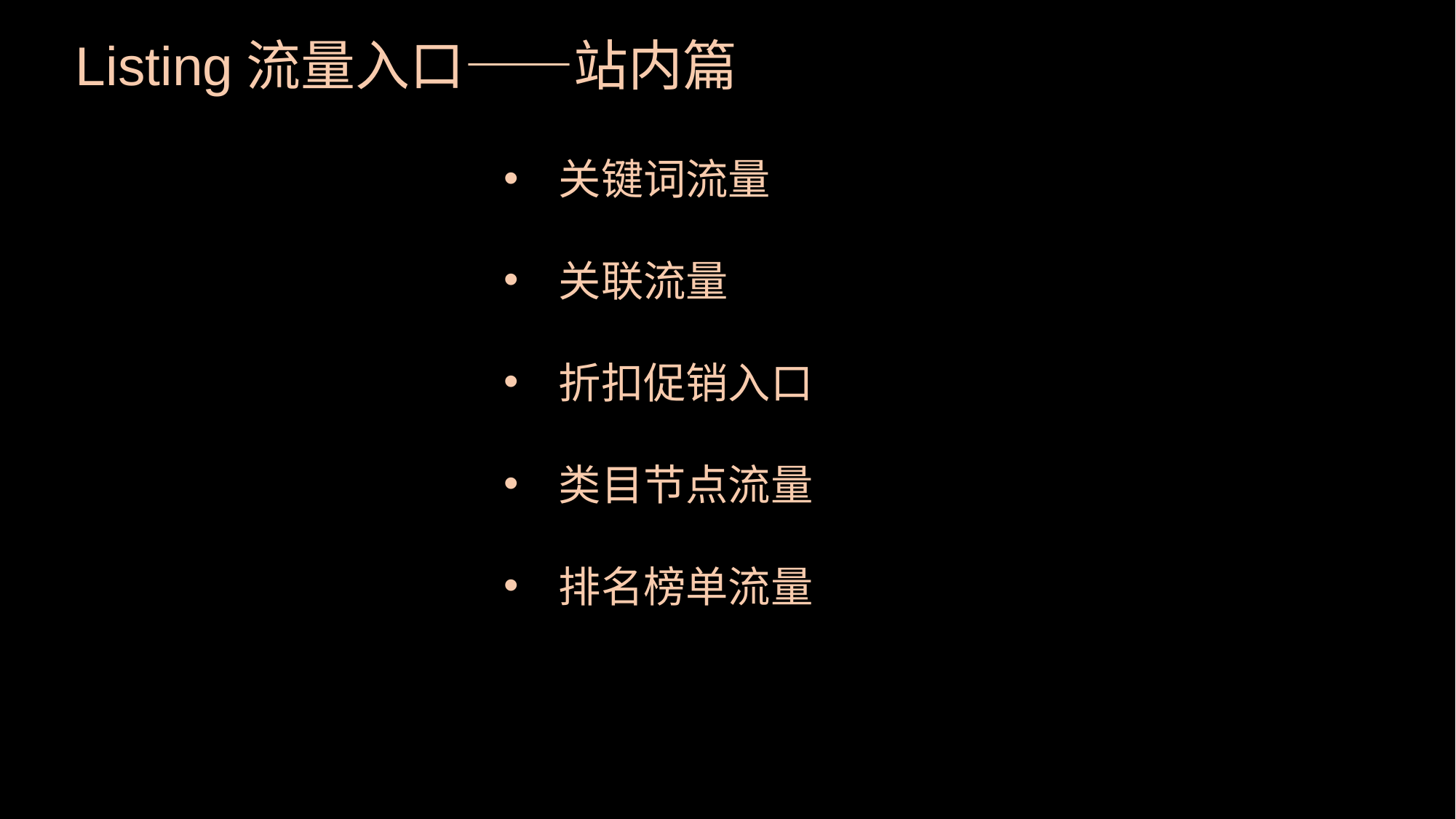

Listing流量入口——站内篇
关键词流量

关联流量

折扣促销入口

类目节点流量

排名榜单流量